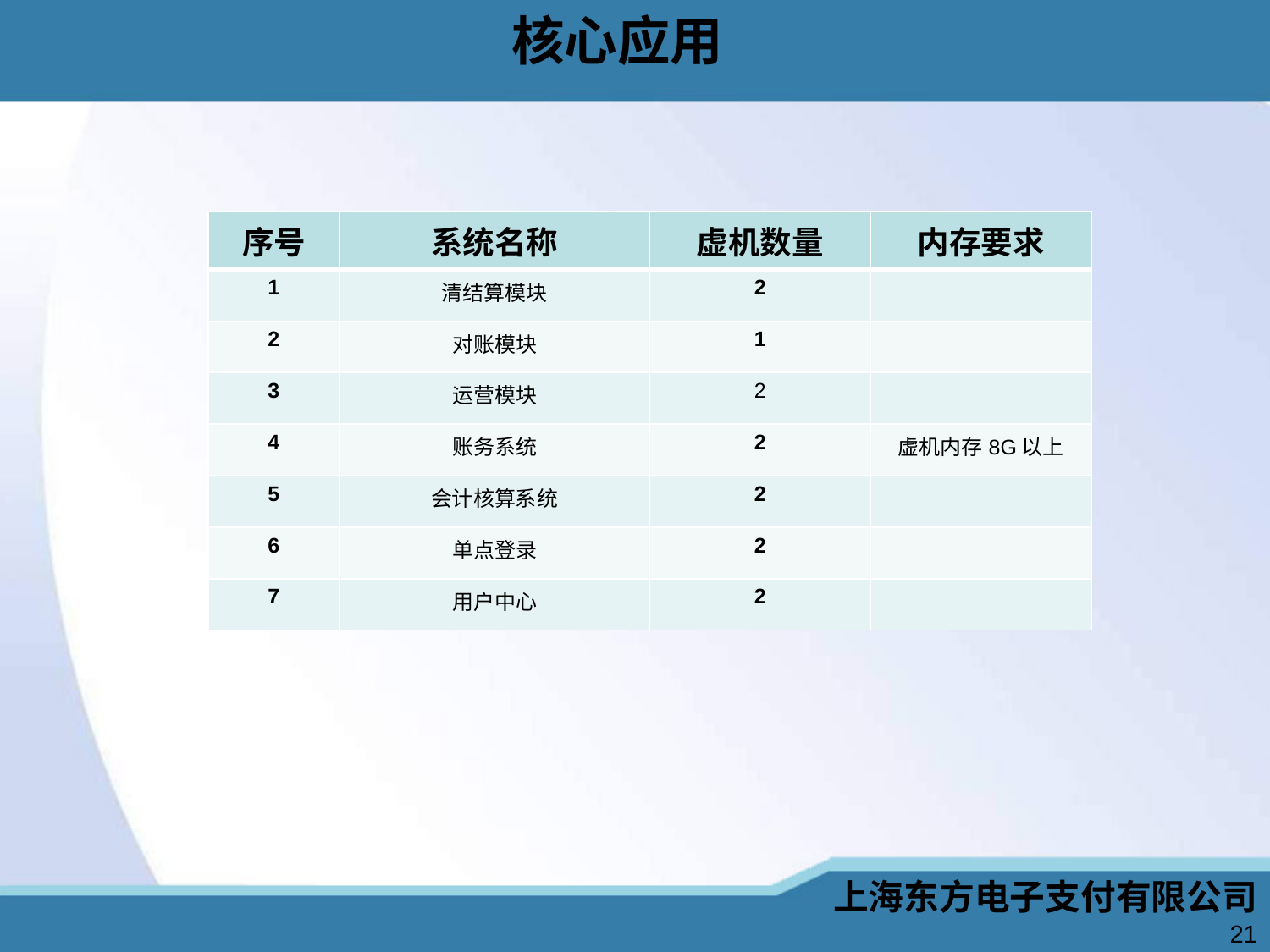

# 核心应用

| 序号 | 系统名称 | 虚机数量 | 内存要求 |
| --- | --- | --- | --- |
| 1 | 清结算模块 | 2 |  |
| 2 | 对账模块 | 1 |  |
| 3 | 运营模块 | 2 |  |
| 4 | 账务系统 | 2 | 虚机内存8G以上 |
| 5 | 会计核算系统 | 2 |  |
| 6 | 单点登录 | 2 |  |
| 7 | 用户中心 | 2 |  |
上海东方电子支付有限公司

21